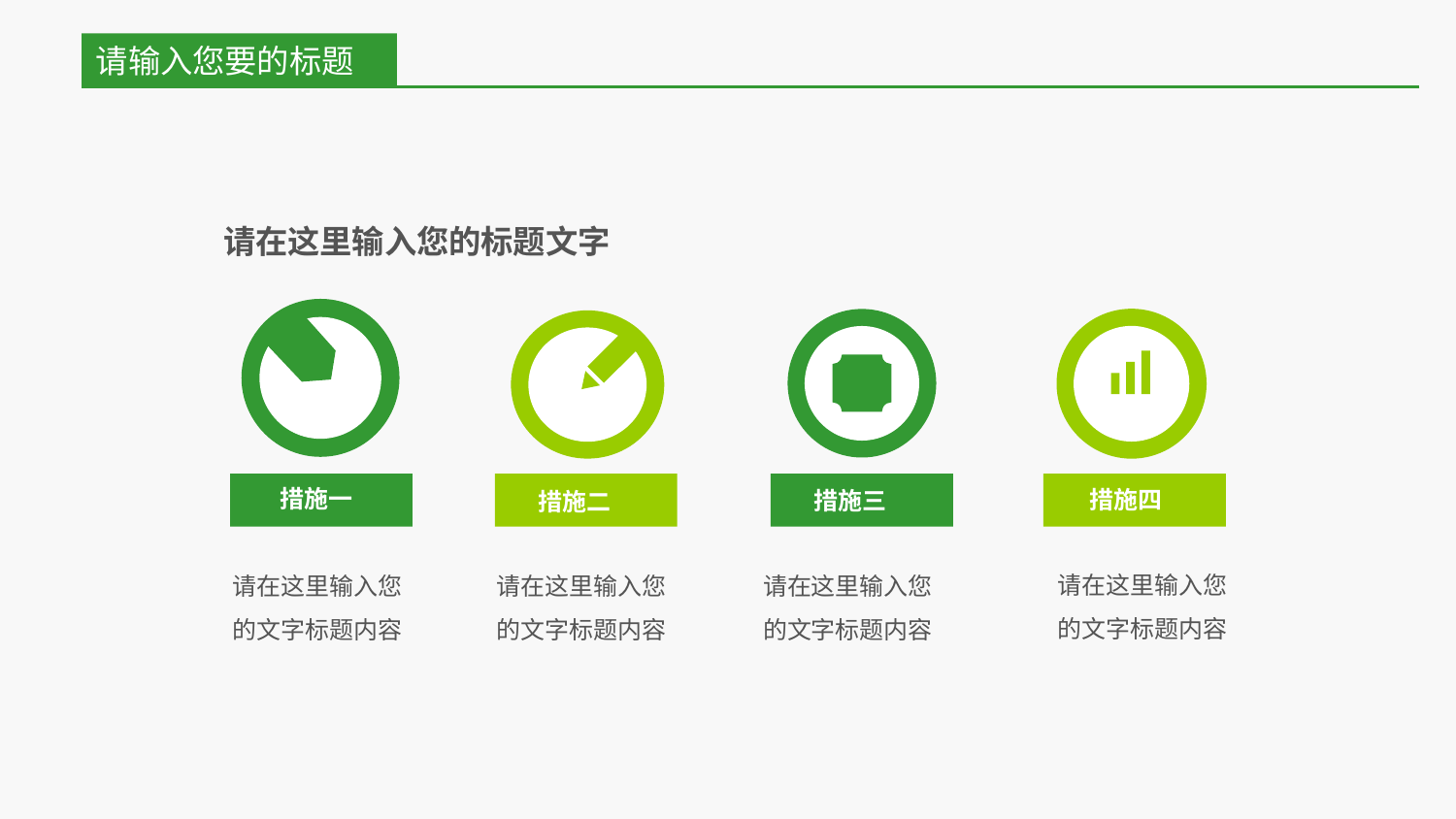

请输入您要的标题
请在这里输入您的标题文字

措施一

措施四

措施三

措施二

请在这里输入您
的文字标题内容
请在这里输入您
的文字标题内容
请在这里输入您
的文字标题内容
请在这里输入您
的文字标题内容